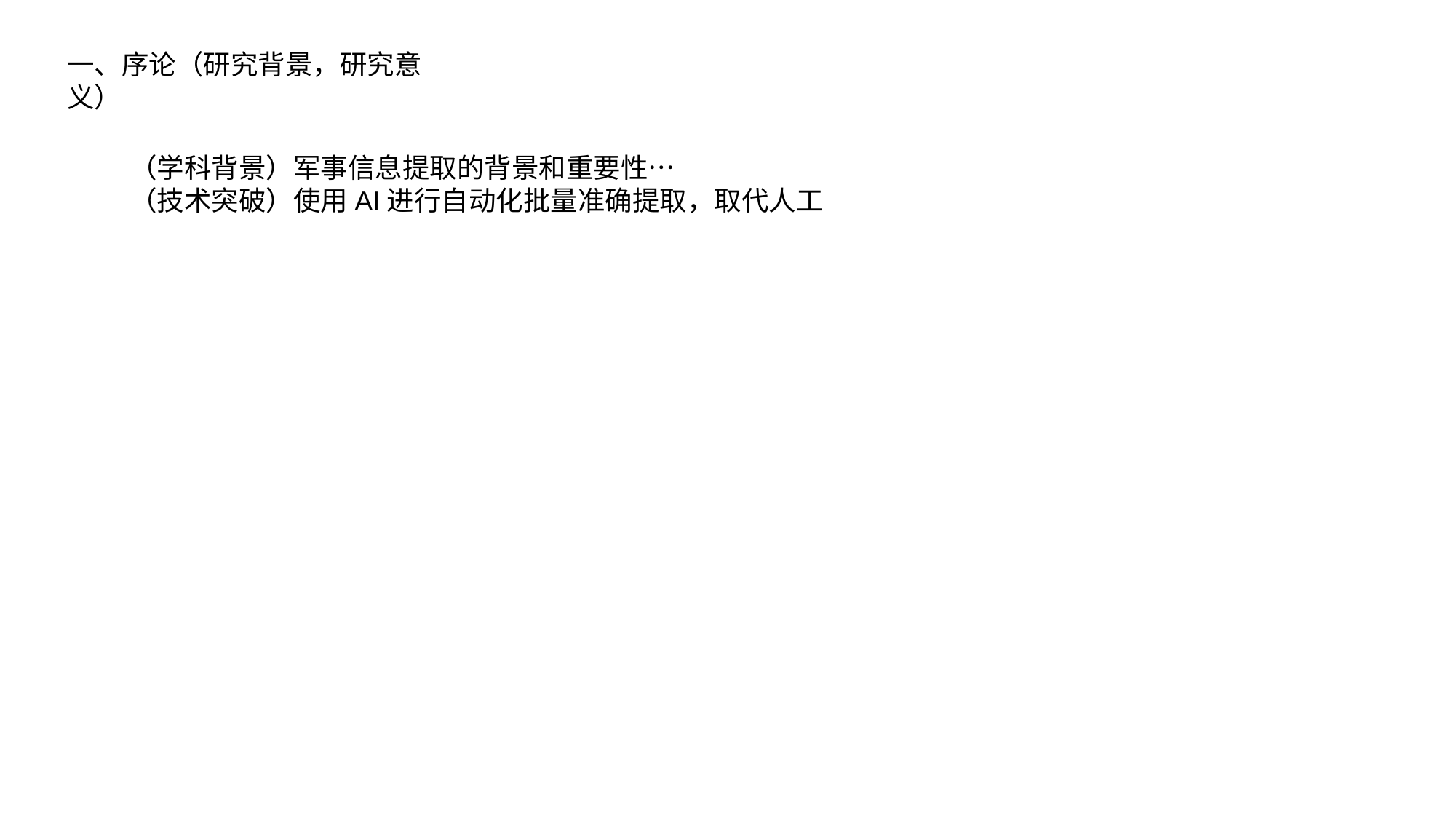

一、序论（研究背景，研究意义）
（学科背景）军事信息提取的背景和重要性…
（技术突破）使用AI进行自动化批量准确提取，取代人工